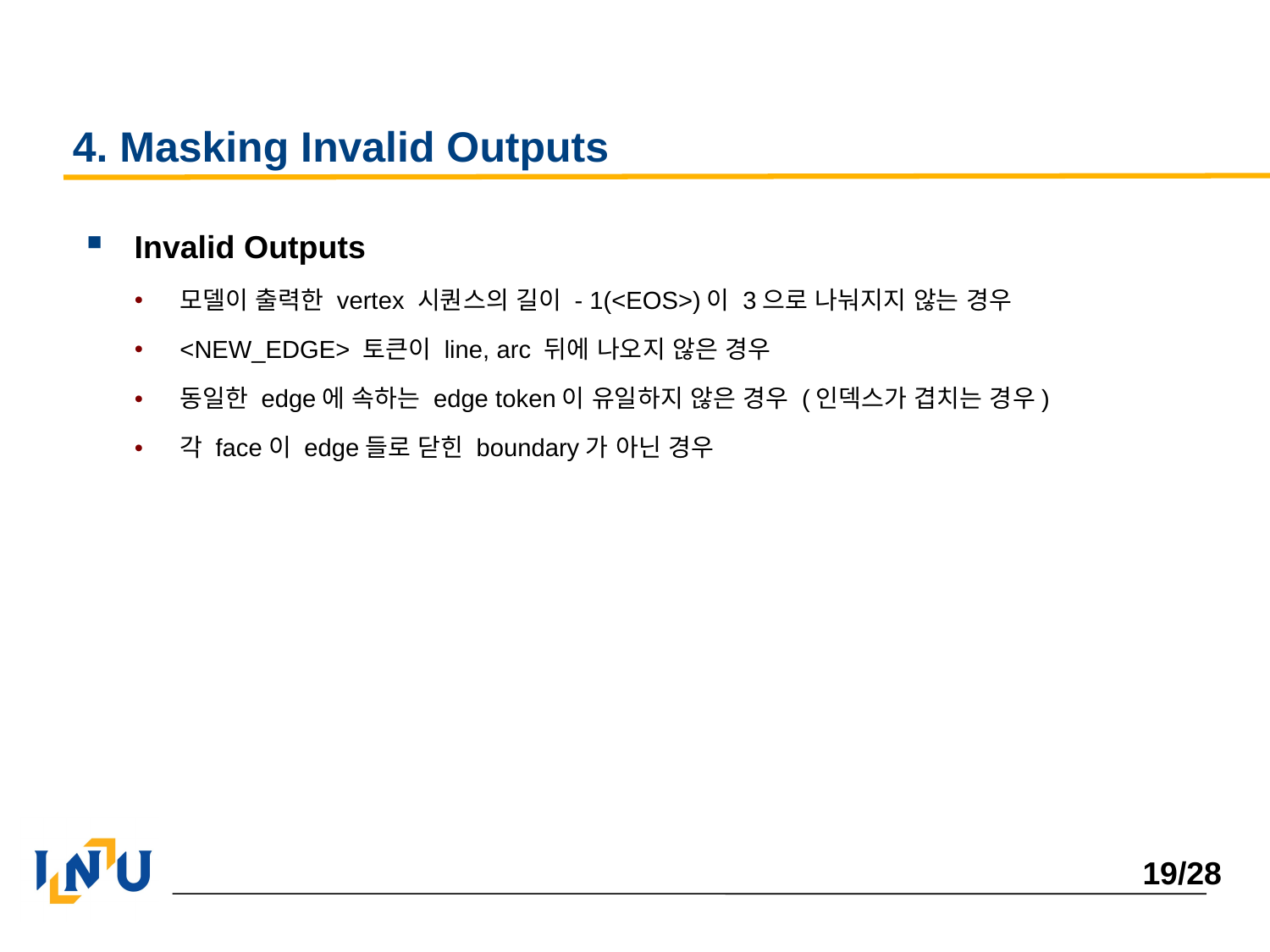

# 4. Masking Invalid Outputs
Invalid Outputs
모델이 출력한 vertex 시퀀스의 길이 - 1(<EOS>)이 3으로 나눠지지 않는 경우
<NEW_EDGE> 토큰이 line, arc 뒤에 나오지 않은 경우
동일한 edge에 속하는 edge token이 유일하지 않은 경우 (인덱스가 겹치는 경우)
각 face이 edge들로 닫힌 boundary가 아닌 경우